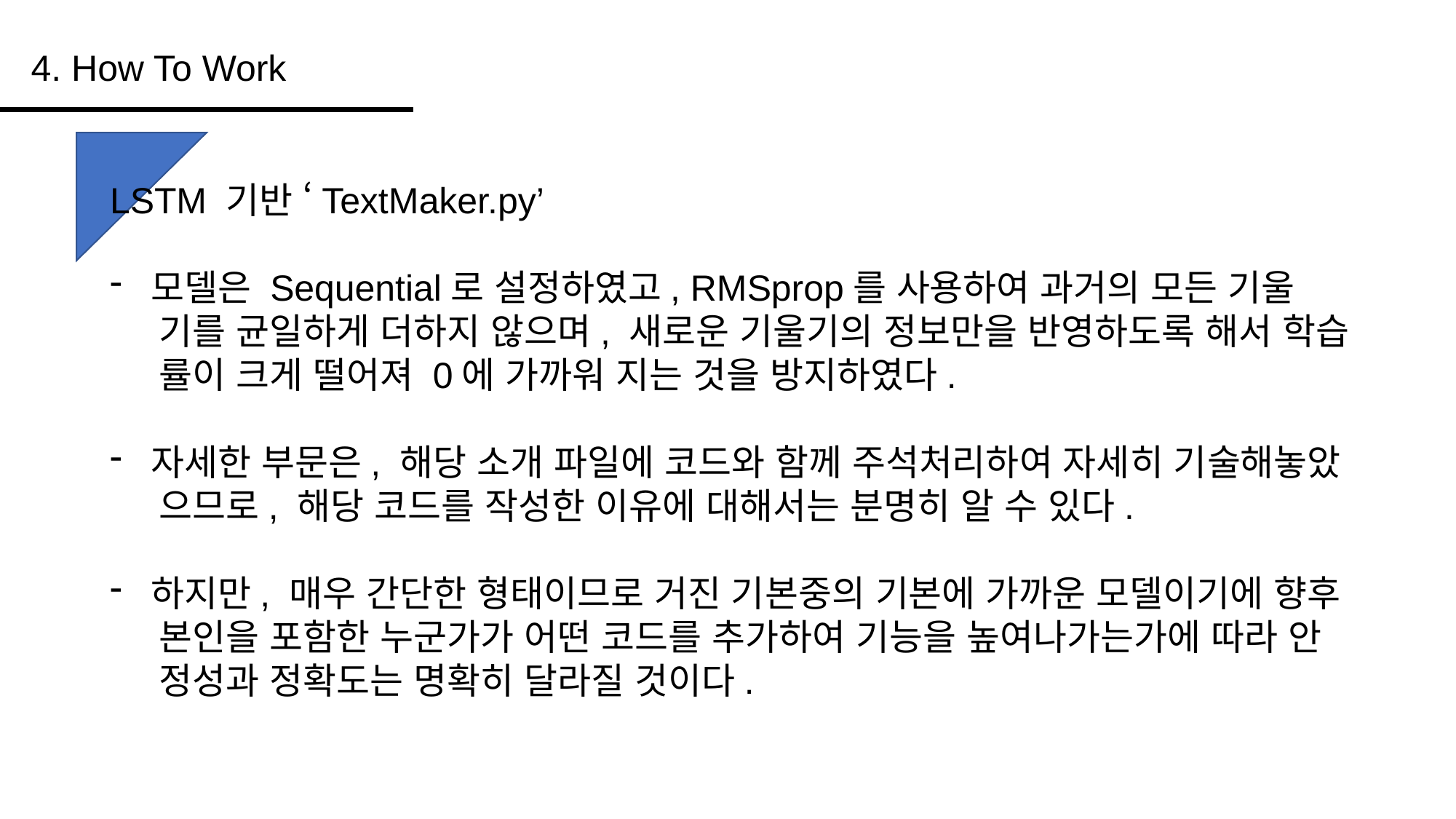

4. How To Work

LSTM 기반 ‘TextMaker.py’

모델은 Sequential로 설정하였고, RMSprop를 사용하여 과거의 모든 기울
    기를 균일하게 더하지 않으며, 새로운 기울기의 정보만을 반영하도록 해서 학습
    률이 크게 떨어져 0에 가까워 지는 것을 방지하였다.

자세한 부문은, 해당 소개 파일에 코드와 함께 주석처리하여 자세히 기술해놓았
    으므로, 해당 코드를 작성한 이유에 대해서는 분명히 알 수 있다.

하지만, 매우 간단한 형태이므로 거진 기본중의 기본에 가까운 모델이기에 향후
    본인을 포함한 누군가가 어떤 코드를 추가하여 기능을 높여나가는가에 따라 안
    정성과 정확도는 명확히 달라질 것이다.